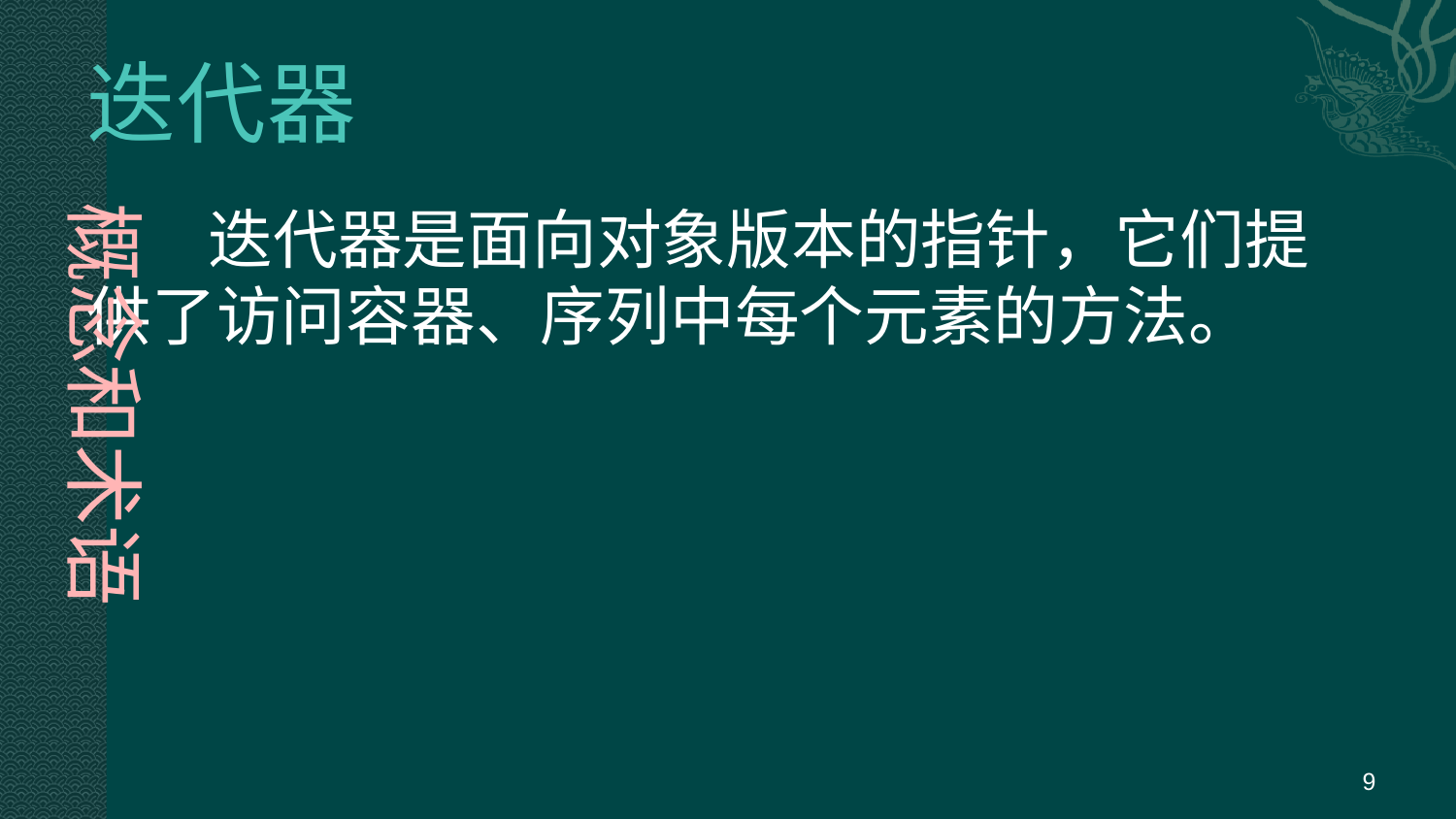

# 迭代器
概念和术语
迭代器是面向对象版本的指针，它们提供了访问容器、序列中每个元素的方法。
9